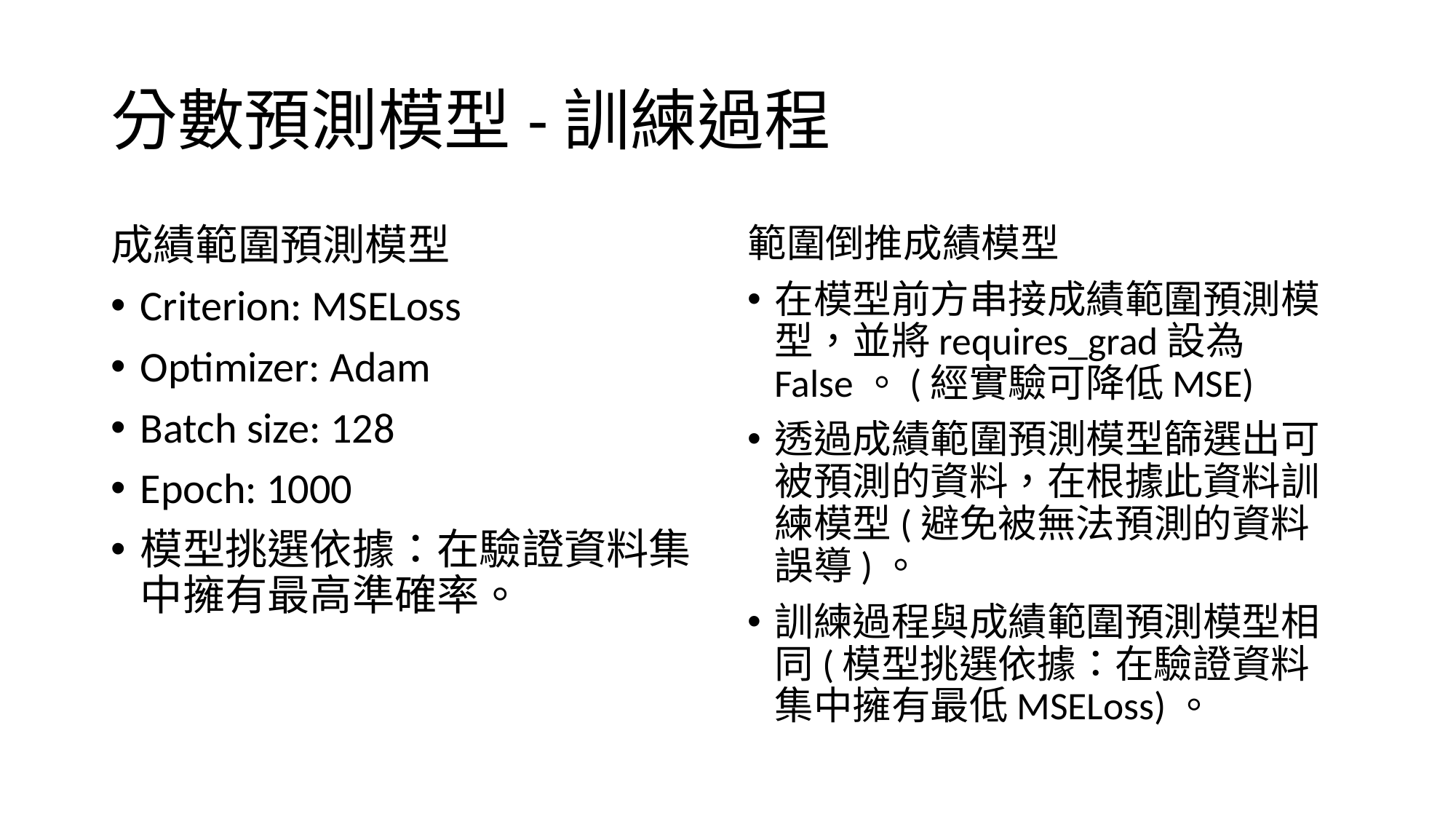

# 分數預測模型-訓練過程
成績範圍預測模型
Criterion: MSELoss
Optimizer: Adam
Batch size: 128
Epoch: 1000
模型挑選依據：在驗證資料集中擁有最高準確率。
範圍倒推成績模型
在模型前方串接成績範圍預測模型，並將requires_grad設為False。(經實驗可降低MSE)
透過成績範圍預測模型篩選出可被預測的資料，在根據此資料訓練模型(避免被無法預測的資料誤導)。
訓練過程與成績範圍預測模型相同(模型挑選依據：在驗證資料集中擁有最低MSELoss)。